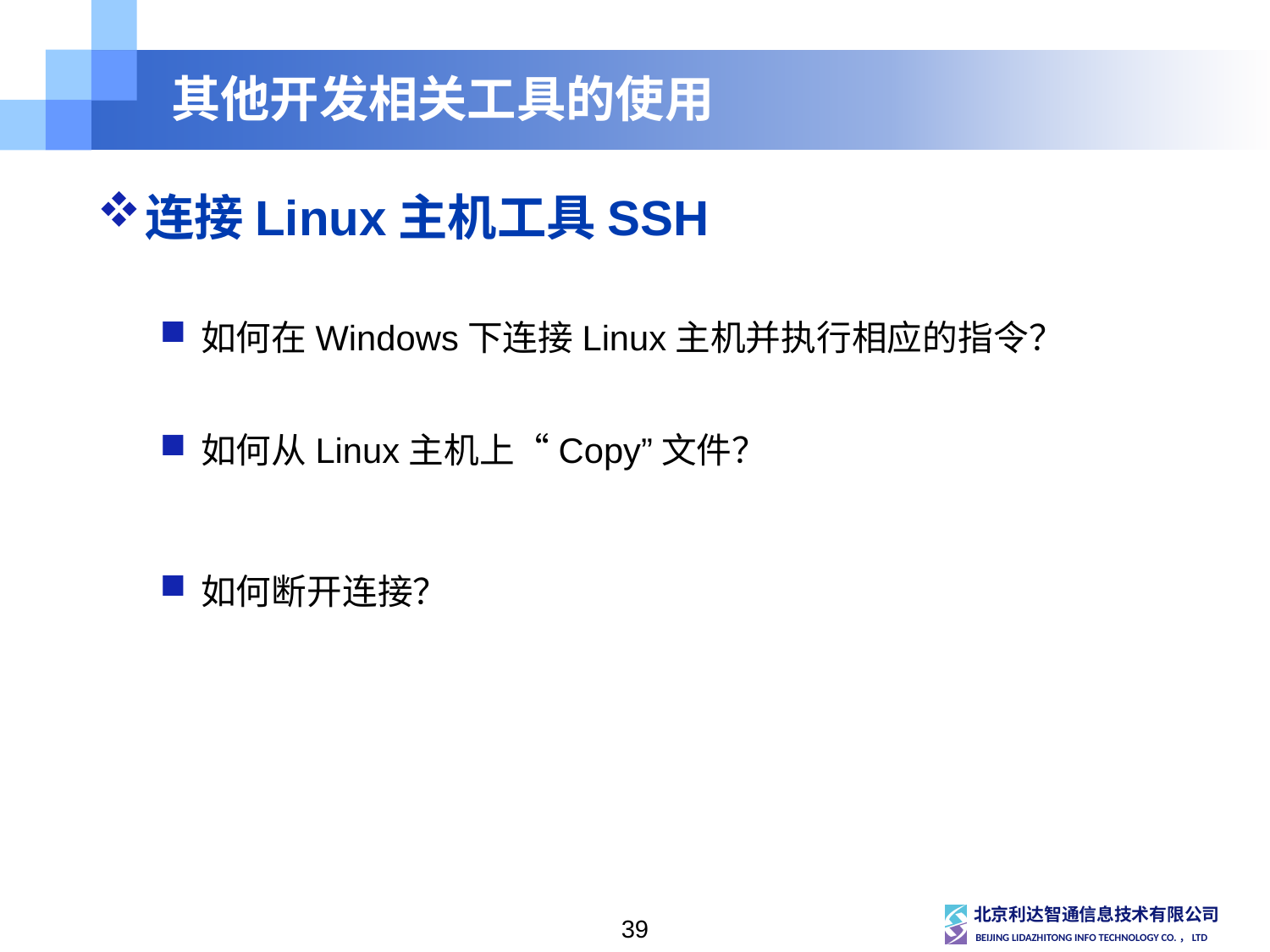

# 其他开发相关工具的使用
连接Linux主机工具SSH

如何在Windows下连接Linux主机并执行相应的指令？

如何从Linux主机上“Copy”文件？

如何断开连接？

39